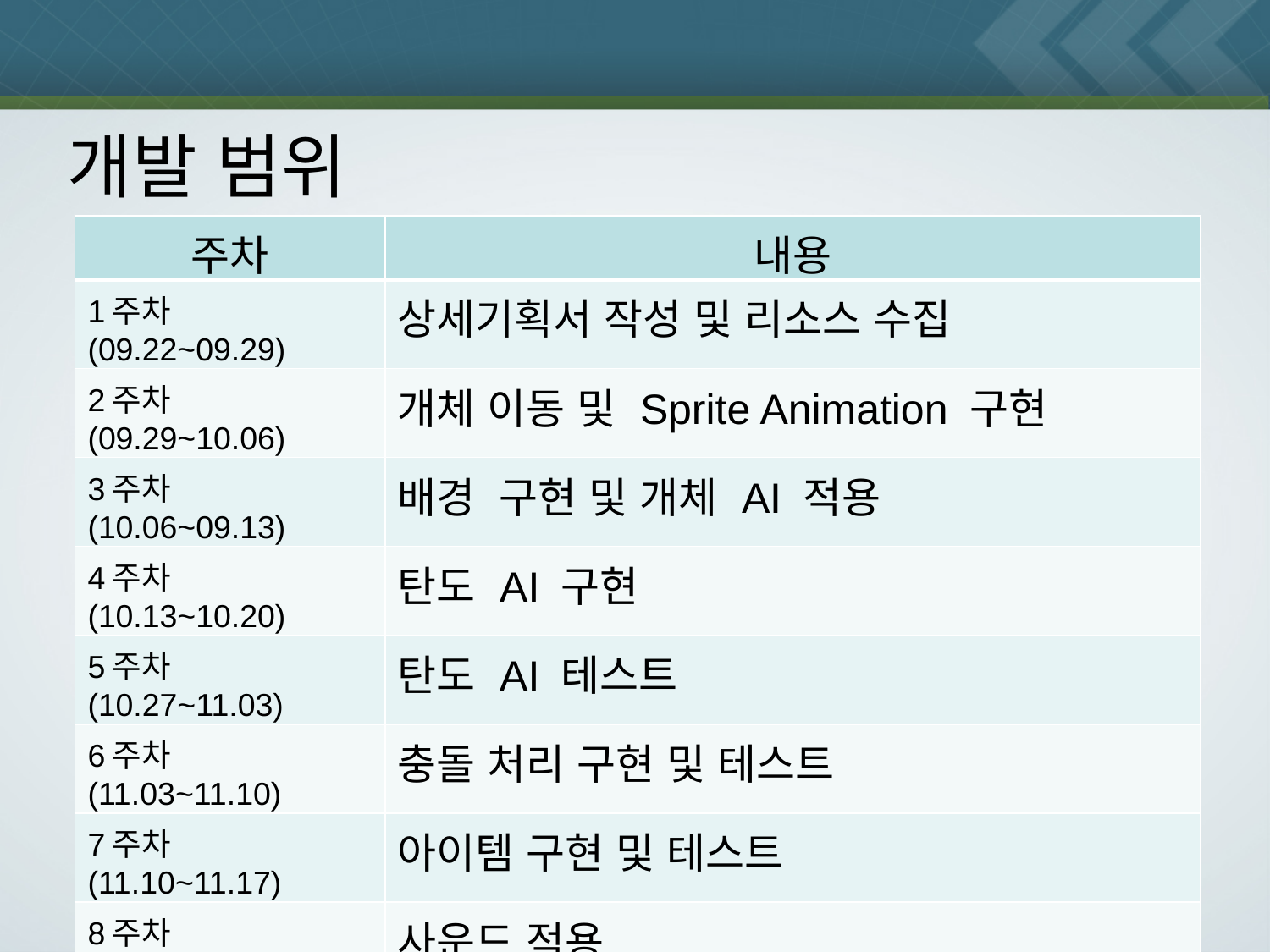

개발 범위
| 주차 | 내용 |
| --- | --- |
| 1주차(09.22~09.29) | 상세기획서 작성 및 리소스 수집 |
| 2주차(09.29~10.06) | 개체 이동 및 Sprite Animation 구현 |
| 3주차(10.06~09.13) | 배경 구현 및 개체 AI 적용 |
| 4주차(10.13~10.20) | 탄도 AI 구현 |
| 5주차(10.27~11.03) | 탄도 AI 테스트 |
| 6주차(11.03~11.10) | 충돌 처리 구현 및 테스트 |
| 7주차(11.10~11.17) | 아이템 구현 및 테스트 |
| 8주차(11.17~11.24) | 사운드 적용 |
| 9주차(11.24~12.01) | UI 구현 |
| 10주차(12.01~12.08) | 최종 테스트 및 버그 확인 |
| 내용 | 범위 |
| --- | --- |
| 맵 | 종 스크롤(2가지) |
| 캐릭터 컨트롤러 | 상하좌우 |
| 게임 코어 기능 | 적과의 충돌 아이템 효과 |
| 모델링 | 유저 전투기 적 전투기 아이템 충돌 |
| 게임 난이도 | Stage1은 적의 일정한 탄도공격, stage2는 아군을 따라다니는 탄도 AI 공격 |
| 사운드 | 배경음, 충돌음 |
| 애니메이션 | 충돌, Stage Ending |